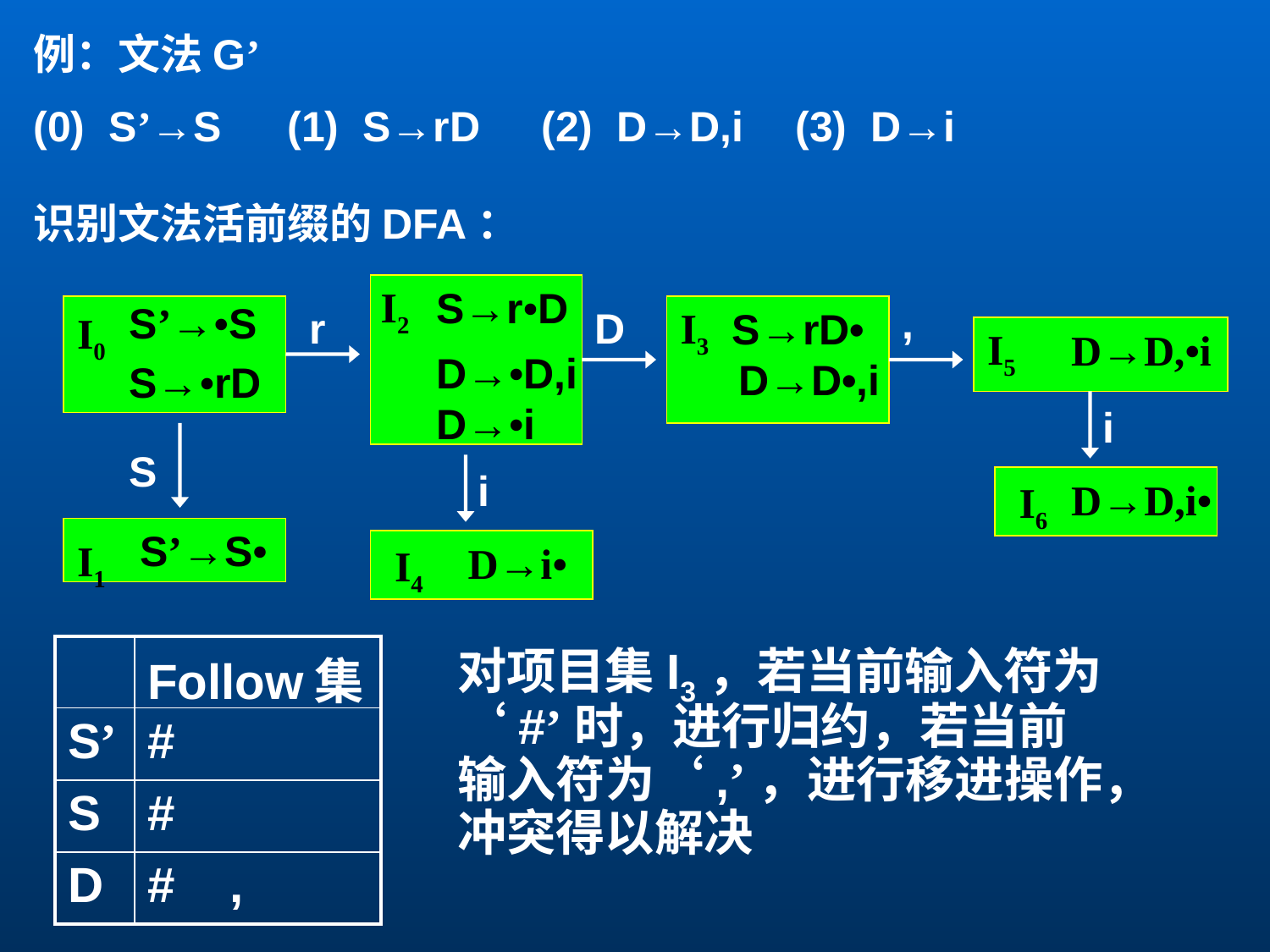

例：文法G’
(0)  S’→S	(1)  S→rD	(2)  D→D,i	(3)  D→i
识别文法活前缀的DFA：
I2
     S→r•D

     S’→•S
     S→rD•
     D→D•,i
I3
,

I0
r

D

        D→D,•i
I5
D→•D,i D→•i
S→•rD

i

S

i
      D→D,i•
I6
      S’→S•
I1
        D→i•
I4
对项目集I3，若当前输入符为‘#’时，进行归约，若当前输入符为‘,’，进行移进操作，冲突得以解决
|  | Follow集 |
| --- | --- |
| S’ | # |
| S | # |
| D | # , |